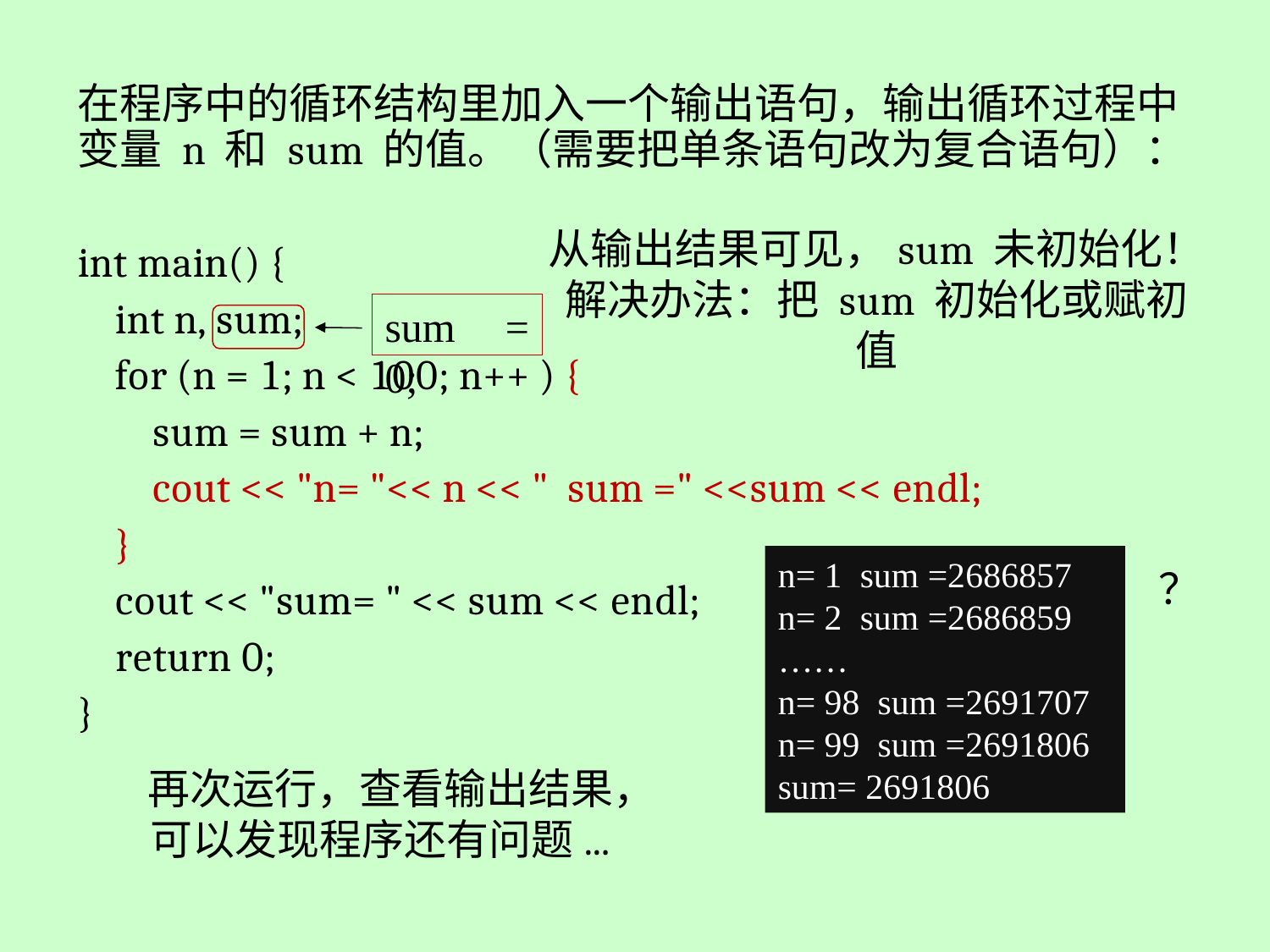

在程序中的循环结构里加入一个输出语句，输出循环过程中变量 n 和 sum 的值。（需要把单条语句改为复合语句）：

int main() {
    int n, sum;
    for (n = 1; n < 100; n++ ) {
        sum = sum + n;
        cout << "n= "<< n << "  sum =" <<sum << endl;
    }
    cout << "sum= " << sum << endl;
    return 0;
}
从输出结果可见，sum 未初始化！
解决办法：把 sum 初始化或赋初值
sum = 0;

n= 1  sum =2686857
n= 2  sum =2686859
……
n= 98  sum =2691707
n= 99  sum =2691806
sum= 2691806
？
再次运行，查看输出结果，可以发现程序还有问题...
91